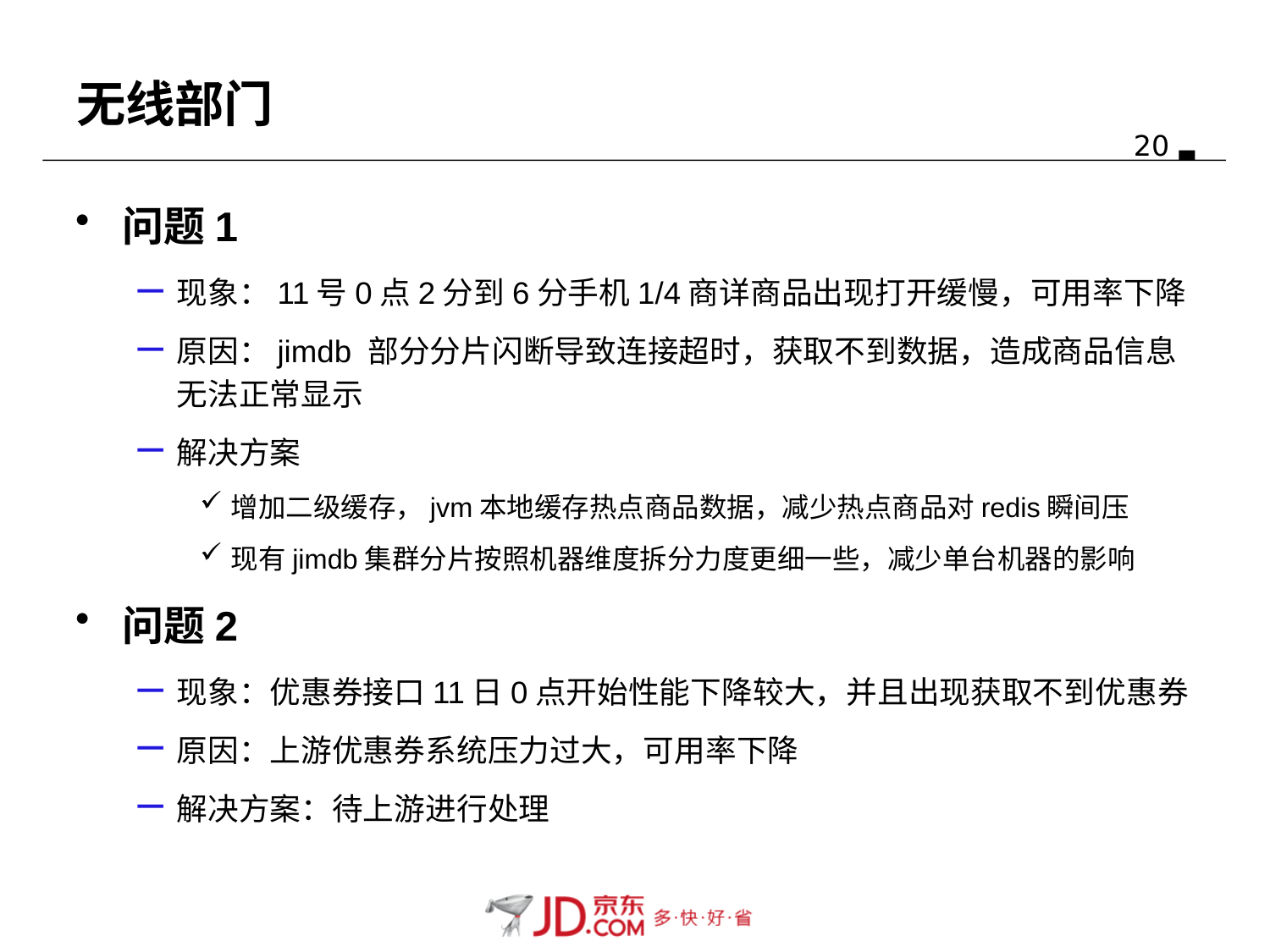

# 无线部门
问题1
现象：11号0点2分到6分手机1/4商详商品出现打开缓慢，可用率下降
原因：jimdb 部分分片闪断导致连接超时，获取不到数据，造成商品信息无法正常显示
解决方案
增加二级缓存，jvm本地缓存热点商品数据，减少热点商品对redis瞬间压
现有jimdb集群分片按照机器维度拆分力度更细一些，减少单台机器的影响
问题2
现象：优惠券接口11日0点开始性能下降较大，并且出现获取不到优惠券
原因：上游优惠券系统压力过大，可用率下降
解决方案：待上游进行处理